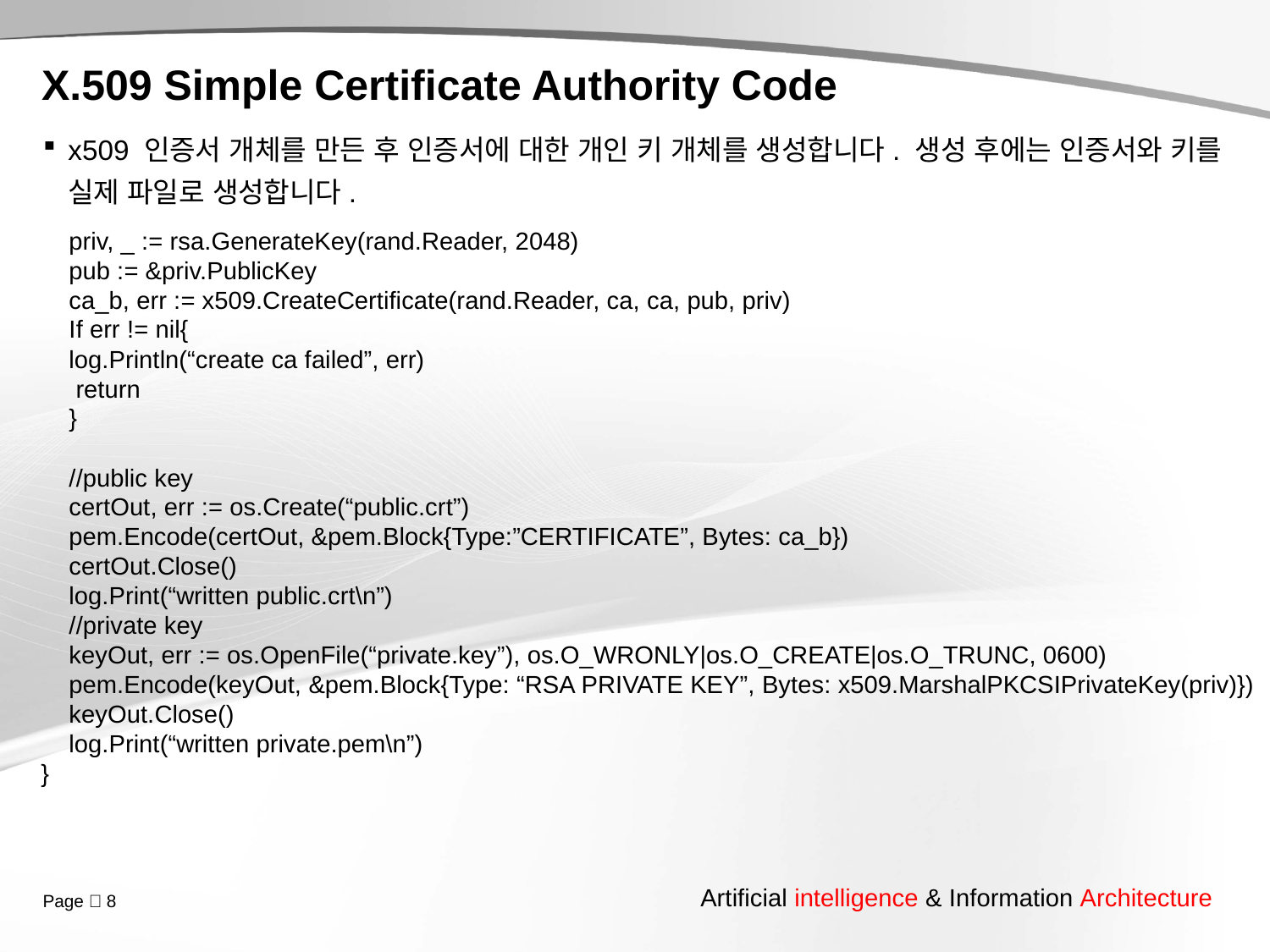

# X.509 Simple Certificate Authority Code
x509 인증서 개체를 만든 후 인증서에 대한 개인 키 개체를 생성합니다. 생성 후에는 인증서와 키를 실제 파일로 생성합니다.
    priv, _ := rsa.GenerateKey(rand.Reader, 2048)
    pub := &priv.PublicKey
    ca_b, err := x509.CreateCertificate(rand.Reader, ca, ca, pub, priv)
    If err != nil{
    log.Println(“create ca failed”, err)
     return
    }

    //public key
    certOut, err := os.Create(“public.crt”)
    pem.Encode(certOut, &pem.Block{Type:”CERTIFICATE”, Bytes: ca_b})
    certOut.Close()
    log.Print(“written public.crt\n”)
    //private key
    keyOut, err := os.OpenFile(“private.key”), os.O_WRONLY|os.O_CREATE|os.O_TRUNC, 0600)
    pem.Encode(keyOut, &pem.Block{Type: “RSA PRIVATE KEY”, Bytes: x509.MarshalPKCSIPrivateKey(priv)})
    keyOut.Close()
    log.Print(“written private.pem\n”)
}